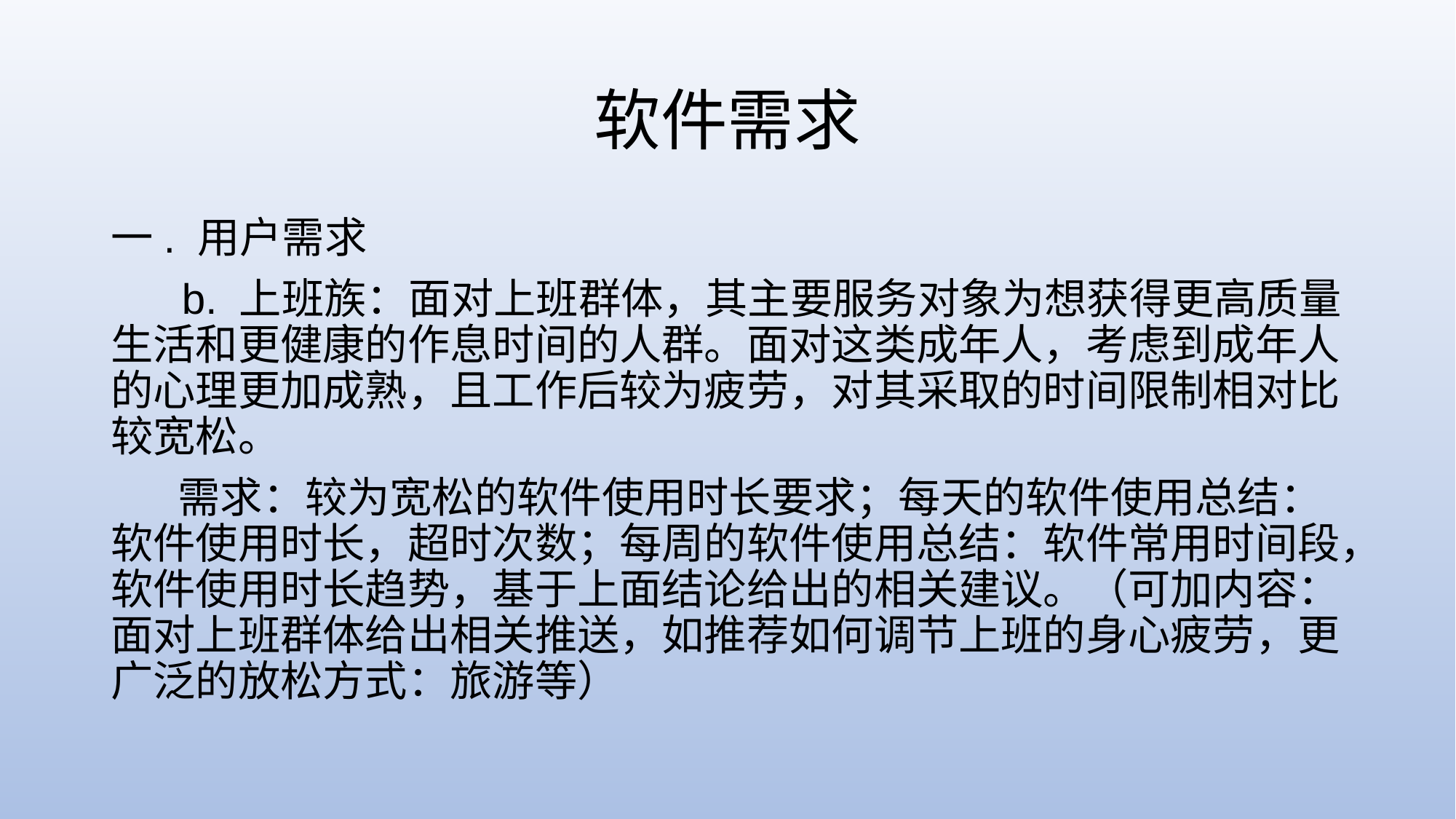

# 软件需求
一. 用户需求
      b. 上班族：面对上班群体，其主要服务对象为想获得更高质量生活和更健康的作息时间的人群。面对这类成年人，考虑到成年人的心理更加成熟，且工作后较为疲劳，对其采取的时间限制相对比较宽松。
      需求：较为宽松的软件使用时长要求；每天的软件使用总结：软件使用时长，超时次数；每周的软件使用总结：软件常用时间段，软件使用时长趋势，基于上面结论给出的相关建议。（可加内容：面对上班群体给出相关推送，如推荐如何调节上班的身心疲劳，更广泛的放松方式：旅游等）